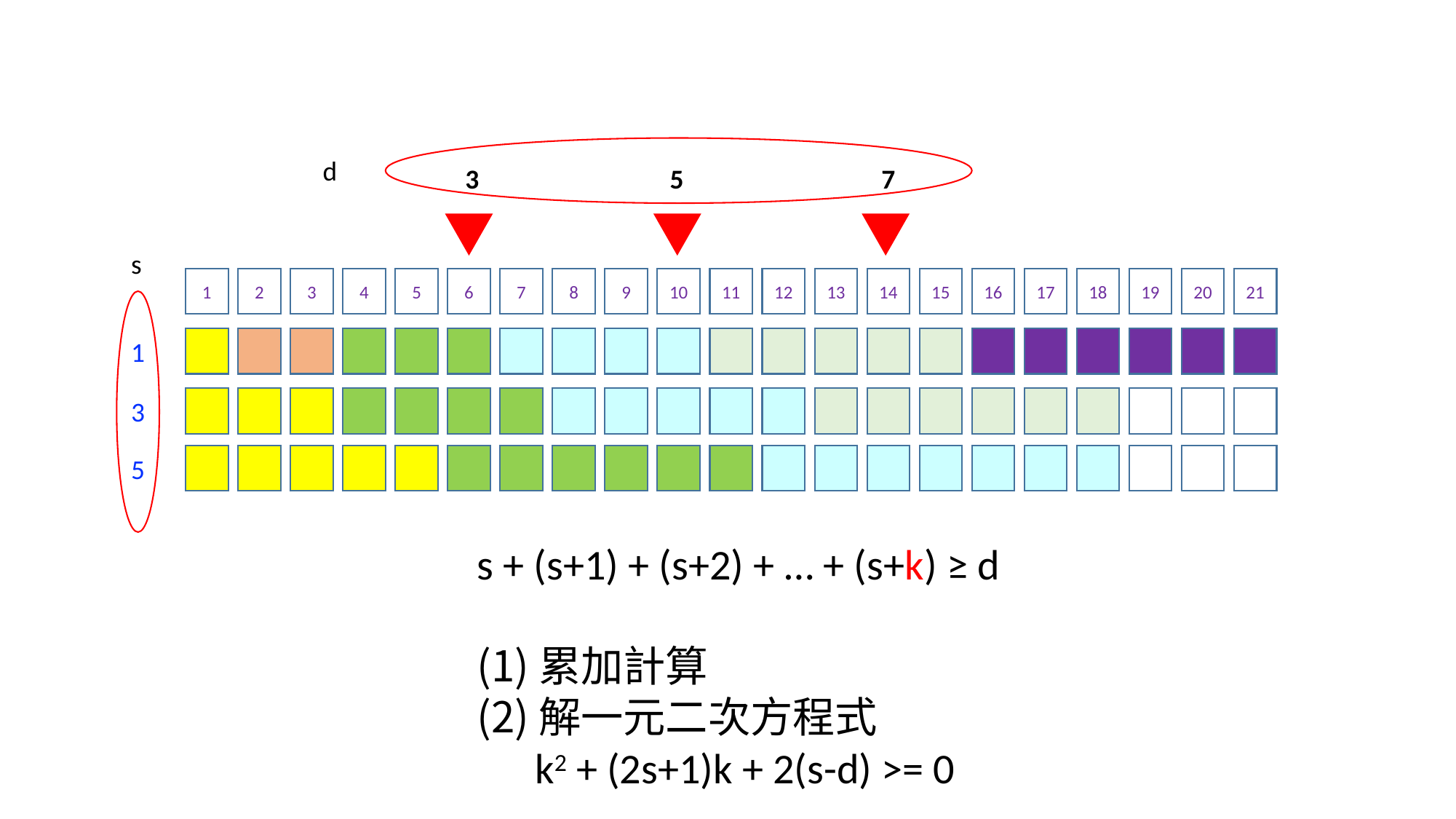

d
3
5
7

s
1
2
3
4
5
6
7
8
9
10
11
12
13
14
15
16
17
18
19
20
21

1

3

5

s + (s+1) + (s+2) + … + (s+k) ≥ d

累加計算
解一元二次方程式
      k2 + (2s+1)k + 2(s-d) >= 0